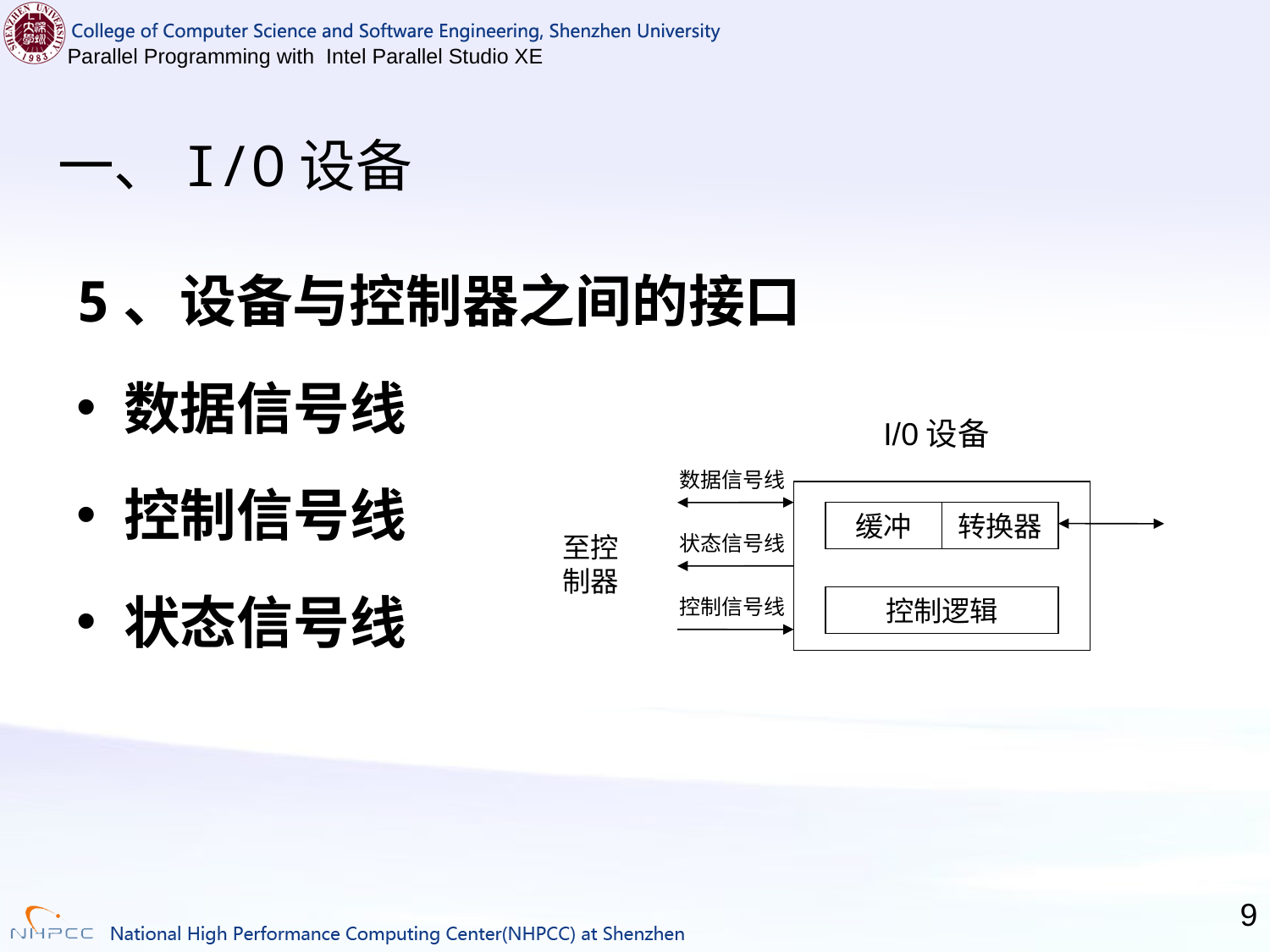

# 一、I/O设备
5、设备与控制器之间的接口
数据信号线
控制信号线
状态信号线
I/0设备
数据信号线

缓冲
转换器
至控制器
状态信号线

控制信号线
控制逻辑

9